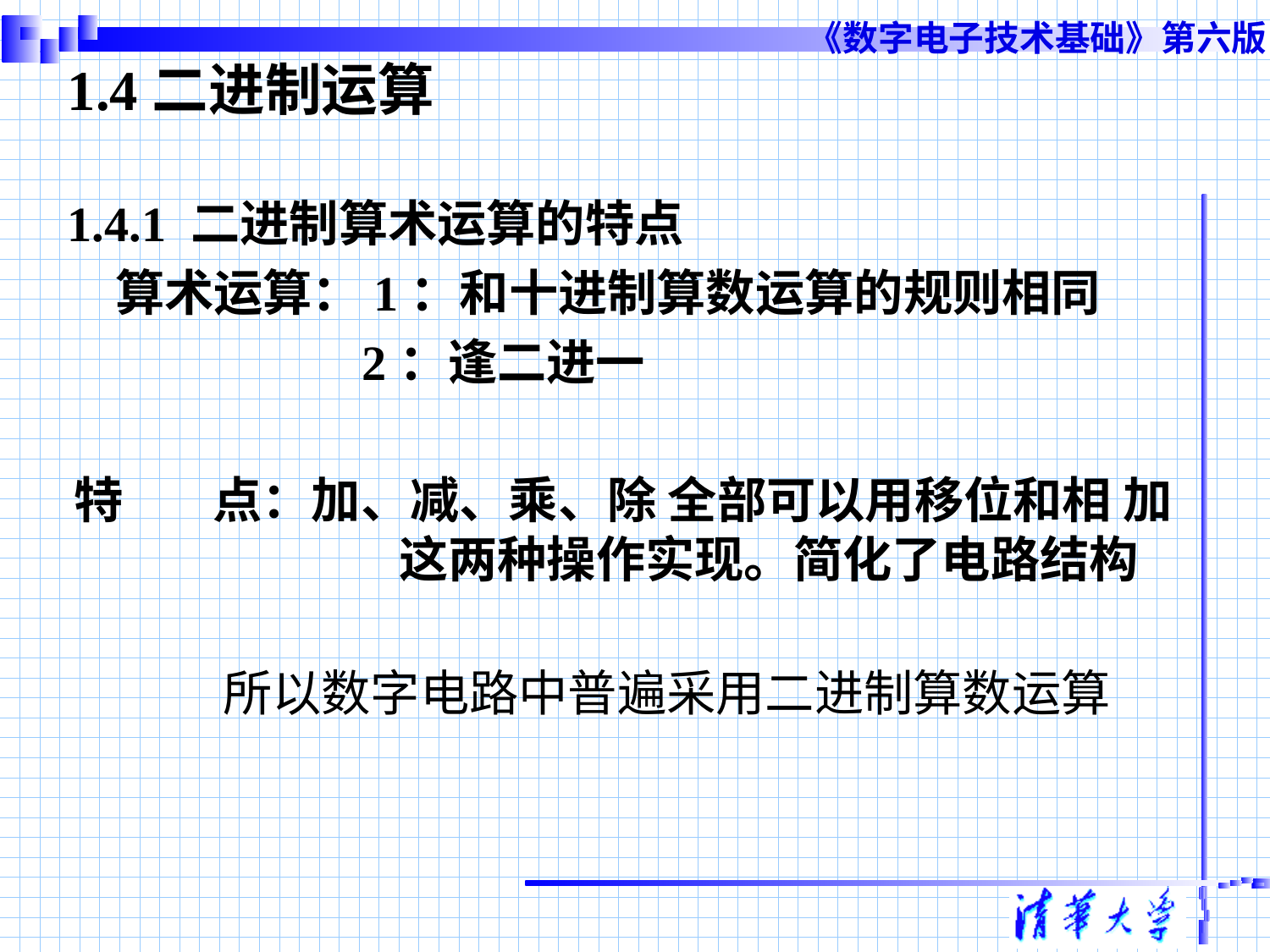

# 1.4二进制运算
1.4.1 二进制算术运算的特点
	算术运算：1：和十进制算数运算的规则相同
                        2：逢二进一

特        点：加、减、乘、除 全部可以用移位和相 加这两种操作实现。简化了电路结构
           所以数字电路中普遍采用二进制算数运算